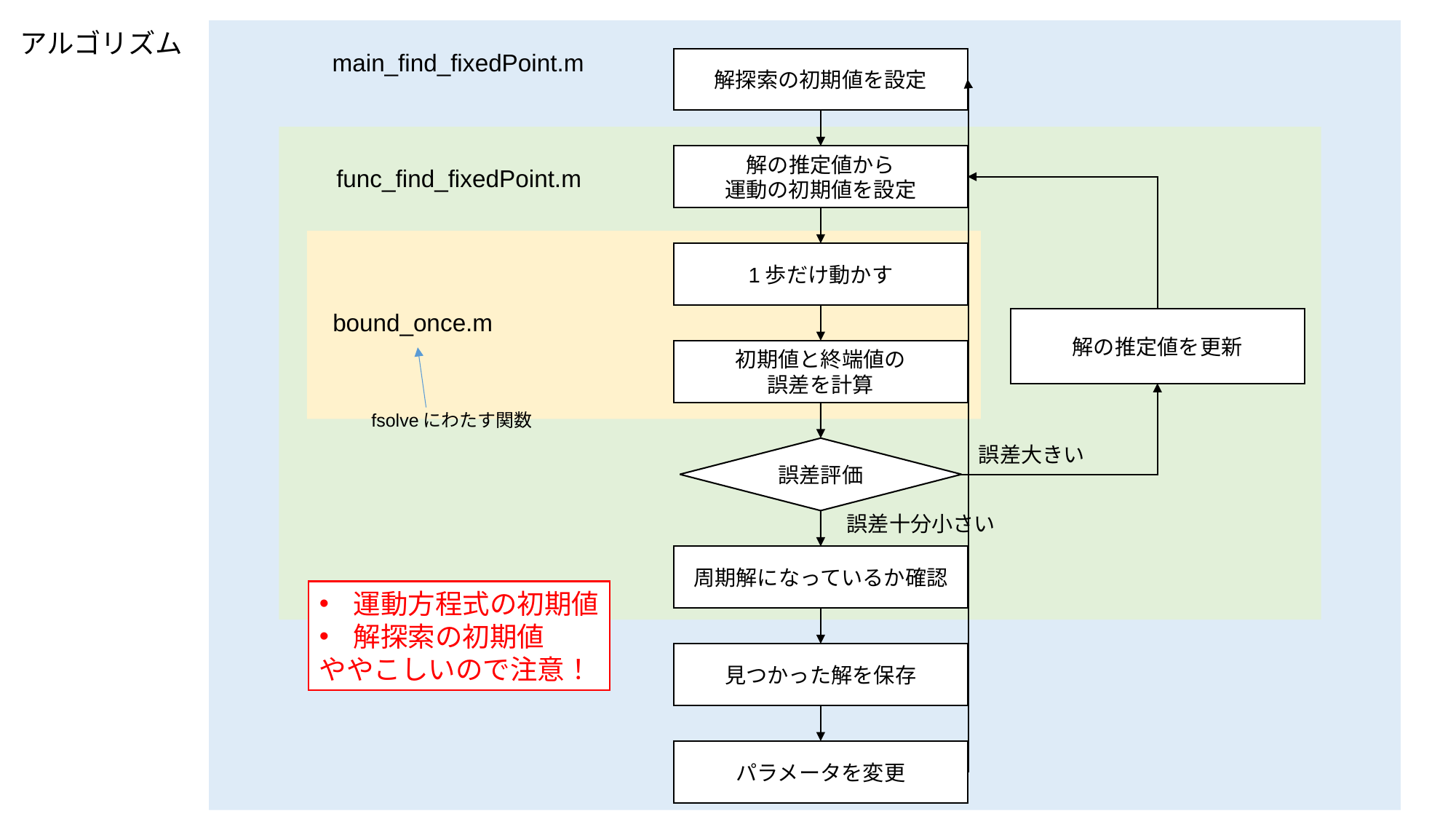

アルゴリズム
main_find_fixedPoint.m
解探索の初期値を設定

解の推定値から
運動の初期値を設定
func_find_fixedPoint.m

1歩だけ動かす
bound_once.m
解の推定値を更新
初期値と終端値の
誤差を計算
fsolveにわたす関数
誤差大きい
誤差評価
誤差十分小さい
周期解になっているか確認
運動方程式の初期値
解探索の初期値
ややこしいので注意！
見つかった解を保存
パラメータを変更